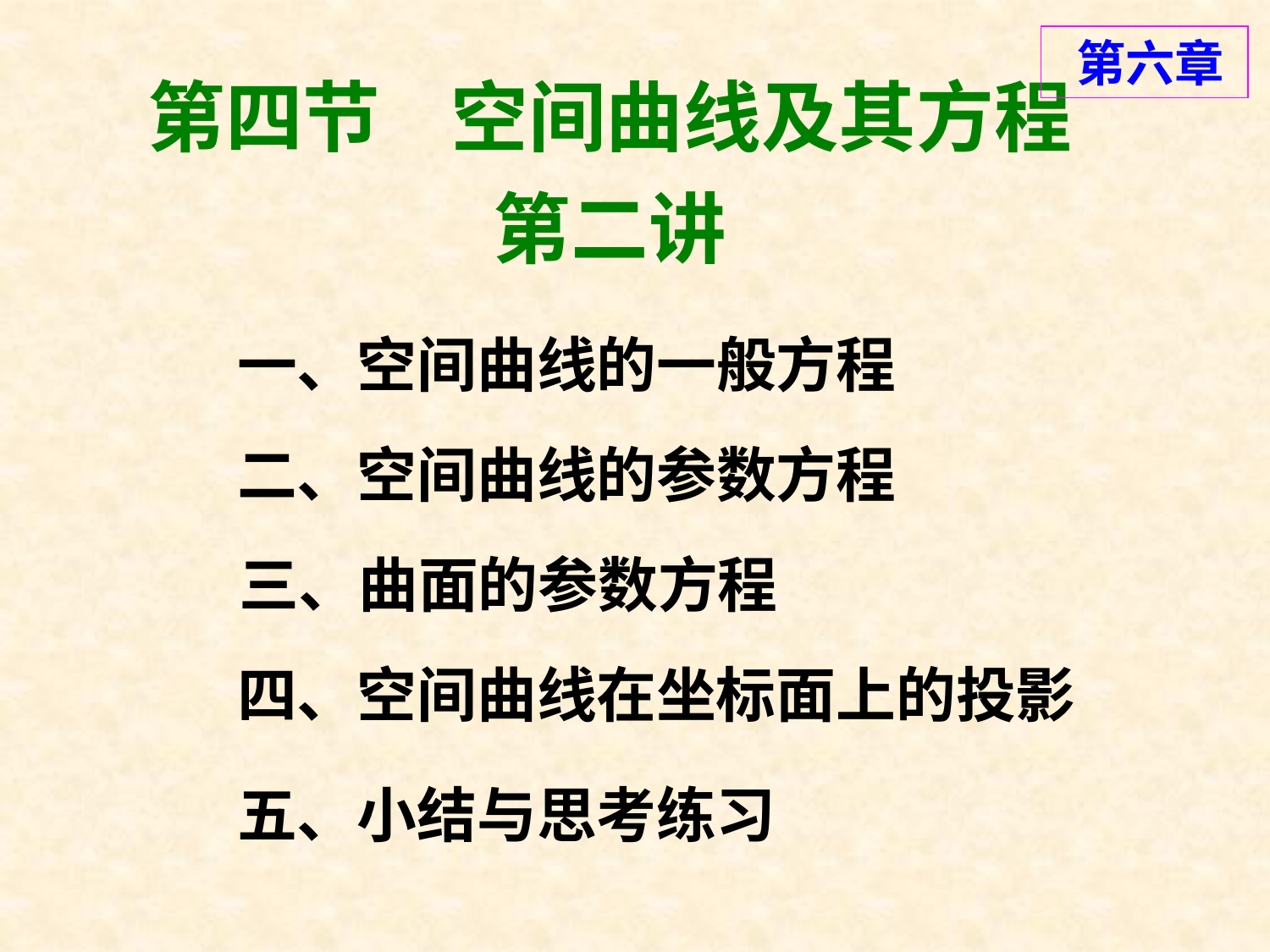

第六章
第四节    空间曲线及其方程
第二讲
一、空间曲线的一般方程
二、空间曲线的参数方程
三、曲面的参数方程
四、空间曲线在坐标面上的投影
五、小结与思考练习